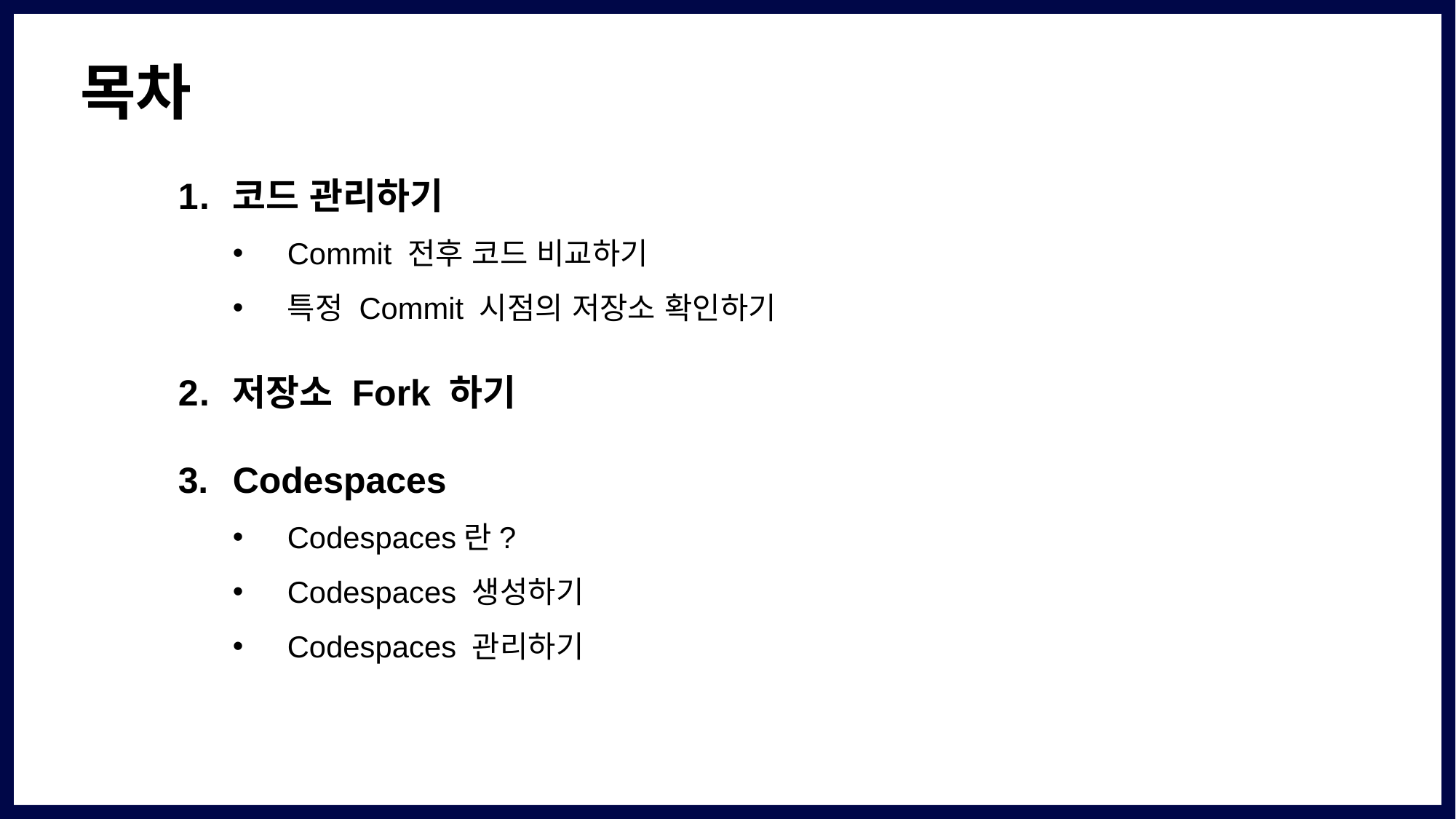

목차
코드 관리하기
Commit 전후 코드 비교하기
특정 Commit 시점의 저장소 확인하기
저장소 Fork 하기
Codespaces
Codespaces란?
Codespaces 생성하기
Codespaces 관리하기